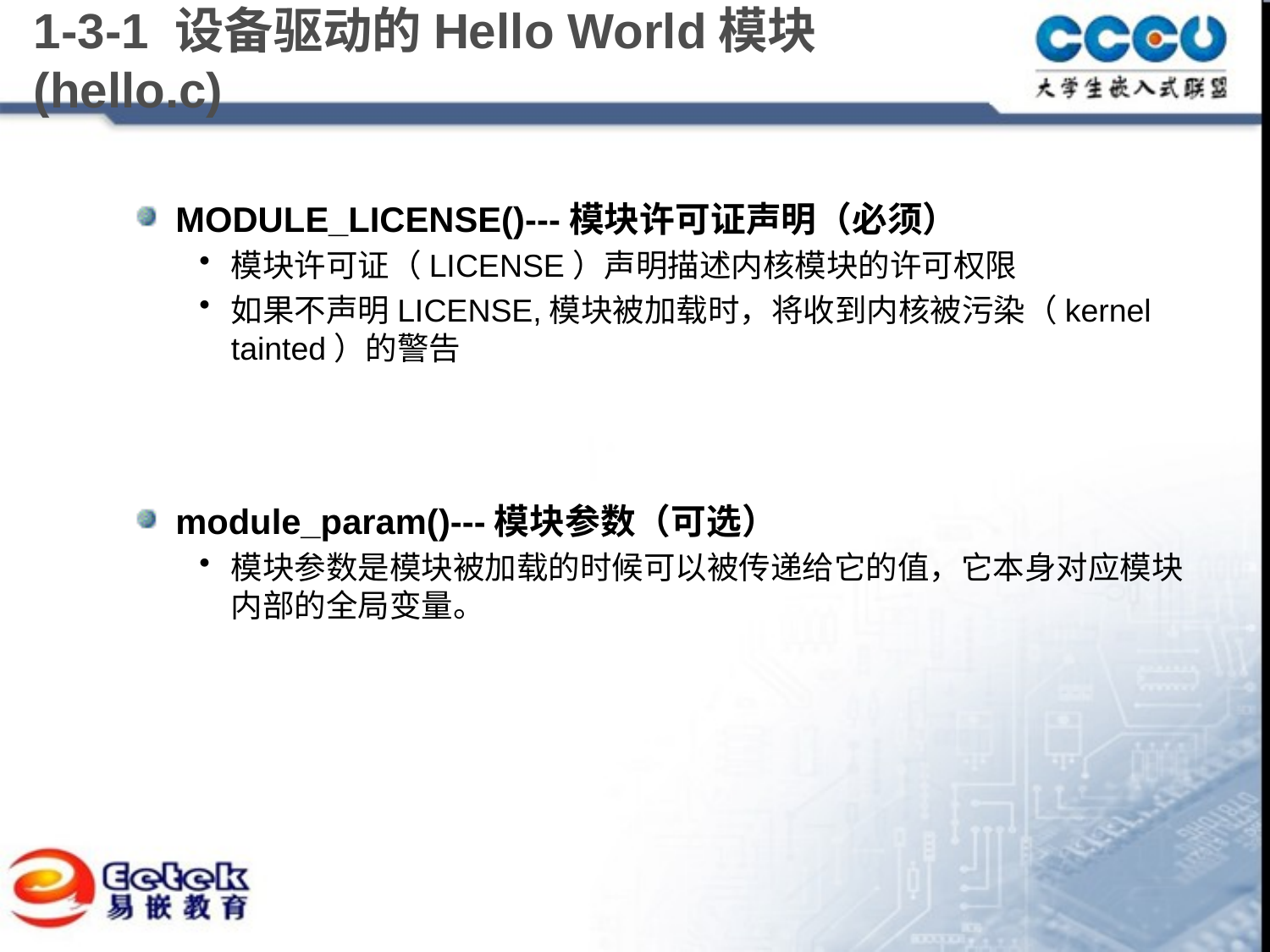

# 1-3-1 设备驱动的Hello World模块(hello.c)
MODULE_LICENSE()---模块许可证声明（必须）
模块许可证（LICENSE）声明描述内核模块的许可权限
如果不声明LICENSE,模块被加载时，将收到内核被污染（kernel tainted）的警告

module_param()---模块参数（可选）
模块参数是模块被加载的时候可以被传递给它的值，它本身对应模块内部的全局变量。